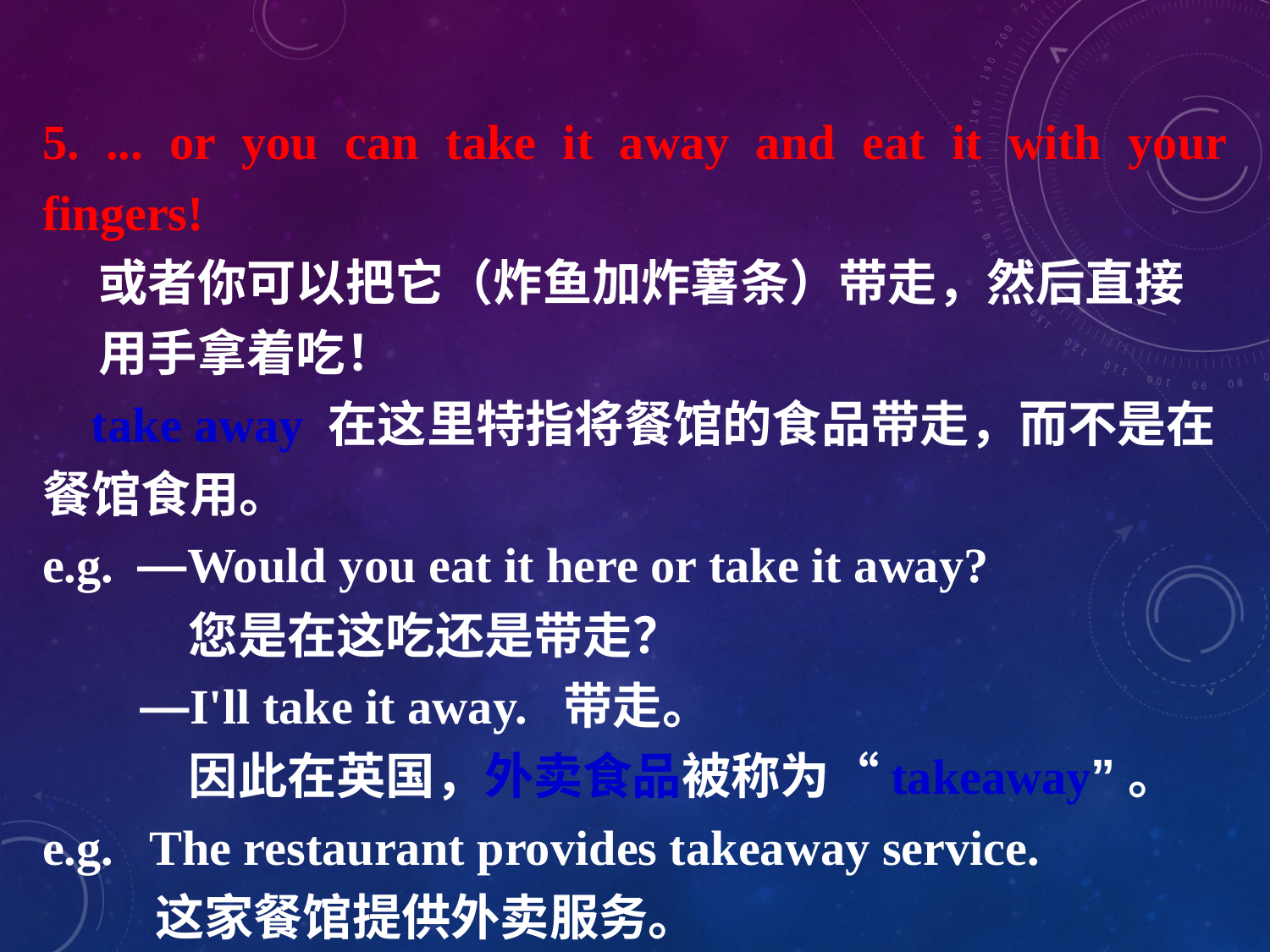

5. ... or you can take it away and eat it with your fingers!
    或者你可以把它（炸鱼加炸薯条）带走，然后直接
    用手拿着吃！
    take away 在这里特指将餐馆的食品带走，而不是在餐馆食用。
e.g.  —Would you eat it here or take it away?
            您是在这吃还是带走？
        —I'll take it away.  带走。
            因此在英国，外卖食品被称为“takeaway”。
e.g.   The restaurant provides takeaway service.
         这家餐馆提供外卖服务。